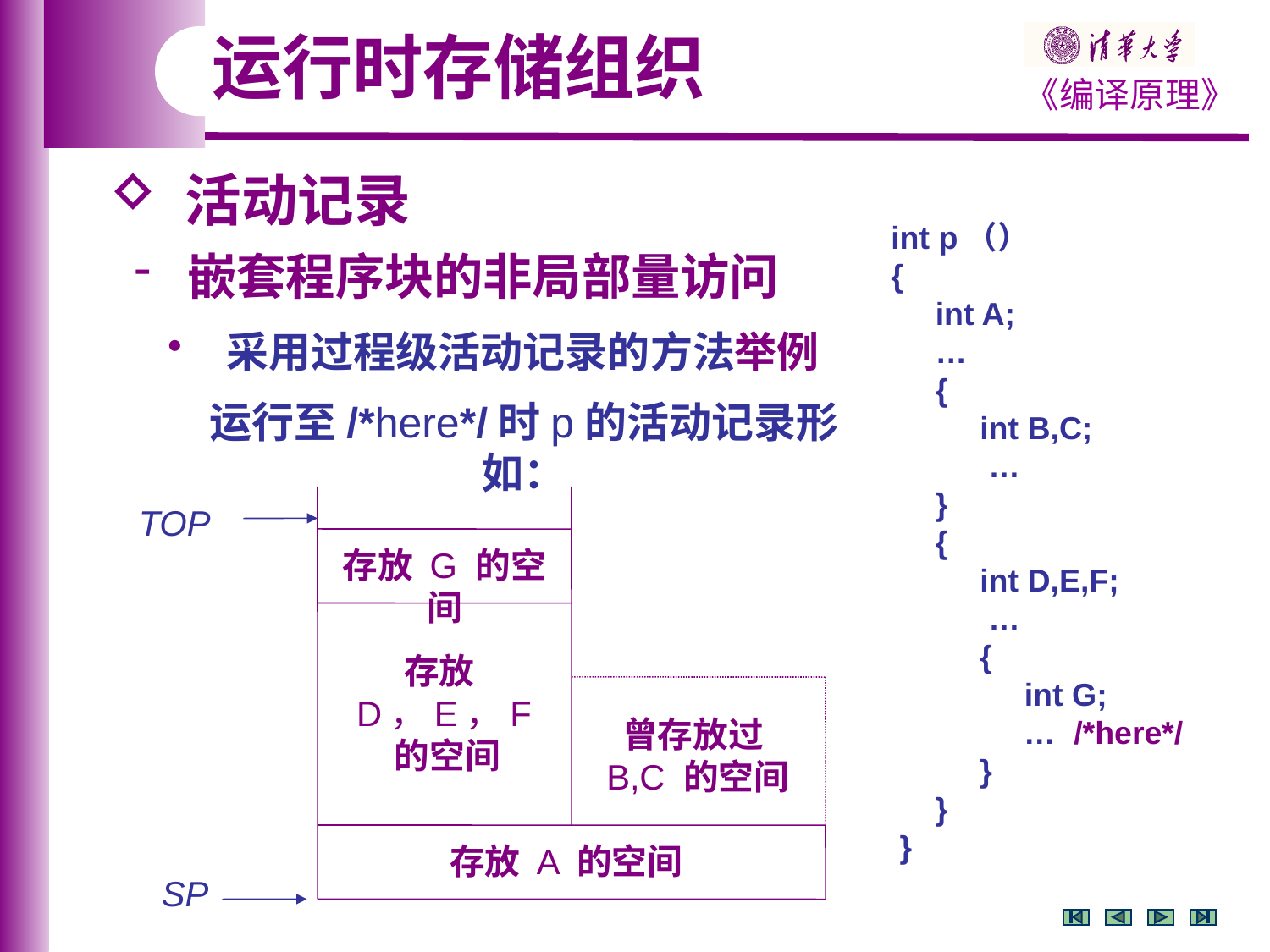

运行时存储组织
 活动记录
int p（）
{
     int A;
     …
     {
          int B,C;
           …
     }
     {
          int D,E,F;
           …
          {
               int G;
               …  /*here*/
          }
     }
 }
 嵌套程序块的非局部量访问

  采用过程级活动记录的方法举例
运行至/*here*/时p的活动记录形如：

TOP

存放 G 的空间

存放
 D，E，F
 的空间

曾存放过
 B,C 的空间

存放 A 的空间
SP